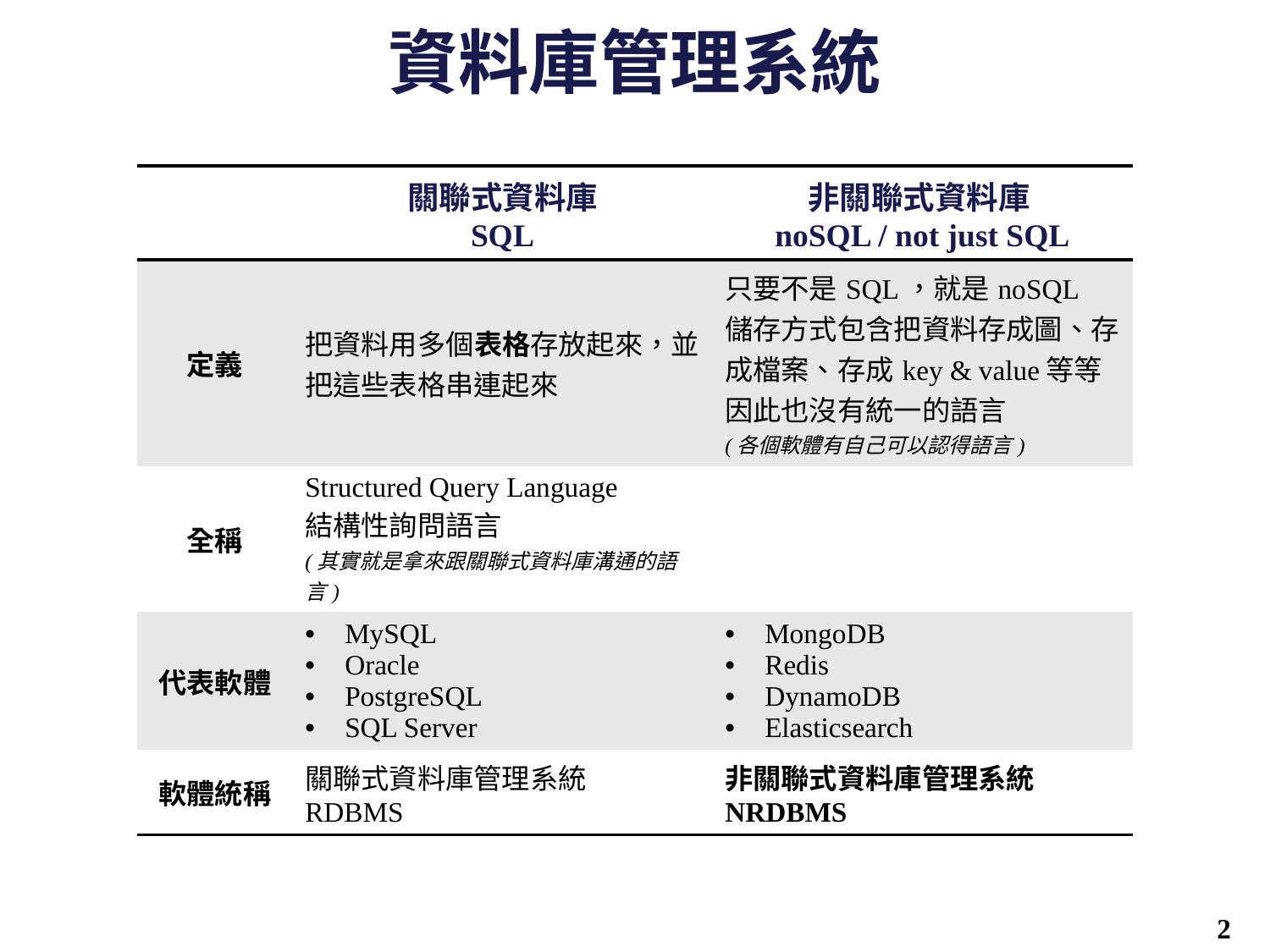

# 資料庫管理系統
|  | 關聯式資料庫 SQL | 非關聯式資料庫 noSQL / not just SQL |
| --- | --- | --- |
| 定義 | 把資料用多個表格存放起來，並把這些表格串連起來 | 只要不是SQL，就是noSQL 儲存方式包含把資料存成圖、存成檔案、存成key & value等等 因此也沒有統一的語言 (各個軟體有自己可以認得語言) |
| 全稱 | Structured Query Language 結構性詢問語言 (其實就是拿來跟關聯式資料庫溝通的語言) |  |
| 代表軟體 | MySQL Oracle PostgreSQL SQL Server | MongoDB Redis DynamoDB Elasticsearch |
| 軟體統稱 | 關聯式資料庫管理系統 RDBMS | 非關聯式資料庫管理系統 NRDBMS |
 2